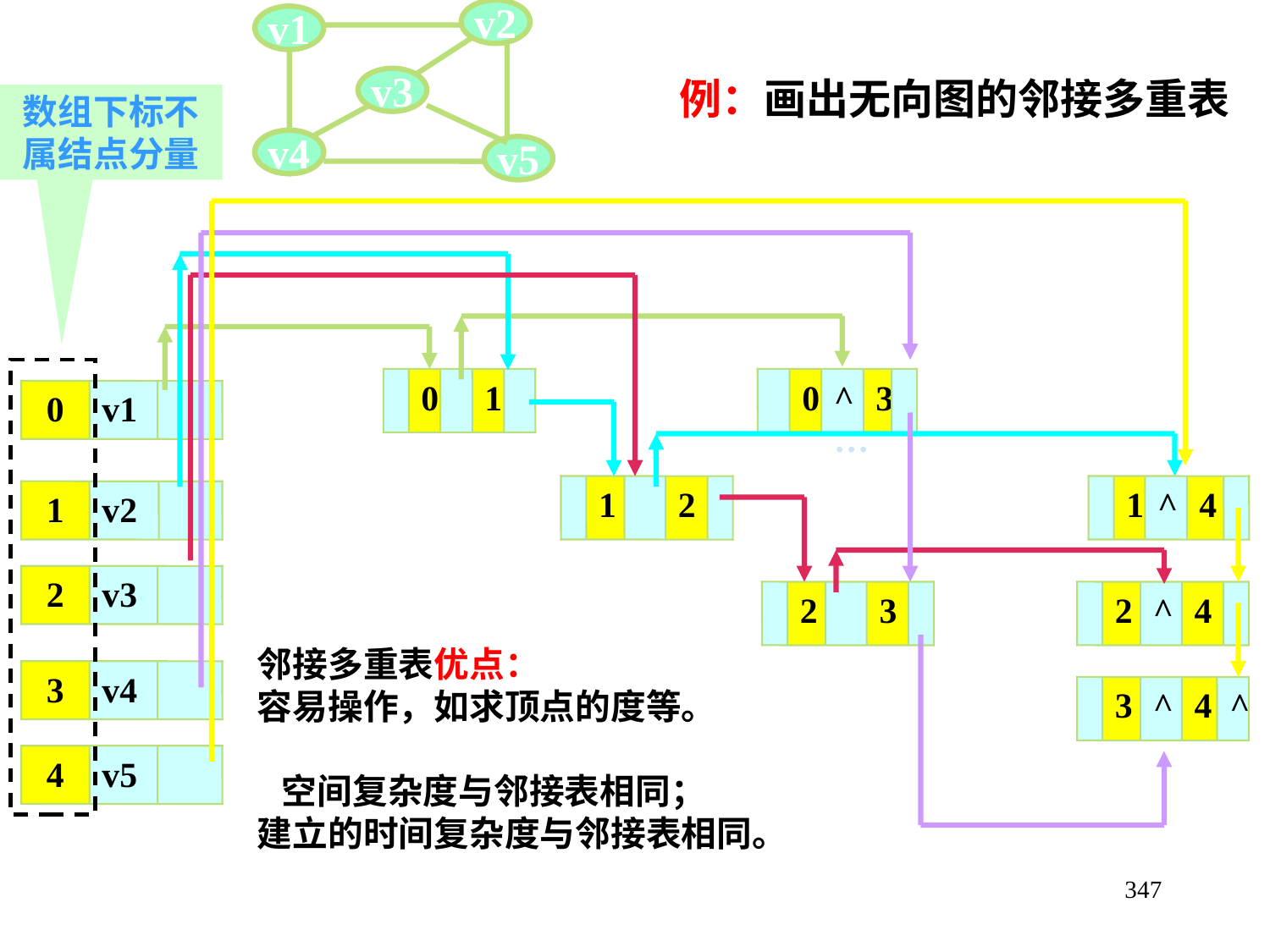

v2
v1

v3

v4
v4
v5

# 例：画出无向图的邻接多重表
数组下标不属结点分量

3

^

4

^

1

2

1

^

4

2

3

2

^

4

0

1

0

^…

3

0

v1

1

v2

2

v3

3

v4

4

v5

邻接多重表优点：
容易操作，如求顶点的度等。

  空间复杂度与邻接表相同；
建立的时间复杂度与邻接表相同。
347